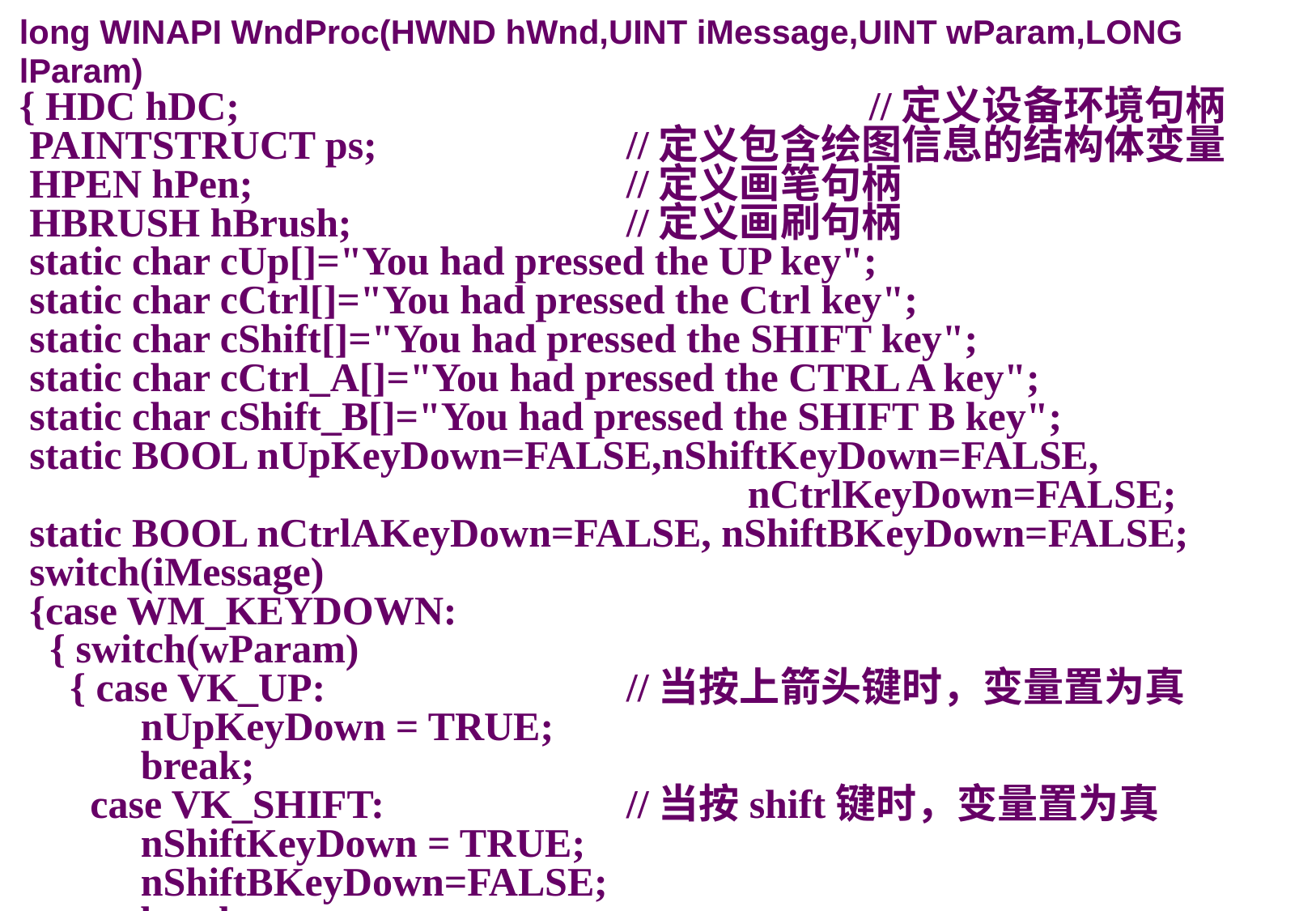

long WINAPI WndProc(HWND hWnd,UINT iMessage,UINT wParam,LONG lParam)
{ HDC hDC;						//定义设备环境句柄
 PAINTSTRUCT ps;			//定义包含绘图信息的结构体变量
 HPEN hPen;				//定义画笔句柄
 HBRUSH hBrush;			//定义画刷句柄
 static char cUp[]="You had pressed the UP key";
 static char cCtrl[]="You had pressed the Ctrl key";
 static char cShift[]="You had pressed the SHIFT key";
 static char cCtrl_A[]="You had pressed the CTRL A key";
 static char cShift_B[]="You had pressed the SHIFT B key";
 static BOOL nUpKeyDown=FALSE,nShiftKeyDown=FALSE,
    						nCtrlKeyDown=FALSE;
 static BOOL nCtrlAKeyDown=FALSE, nShiftBKeyDown=FALSE;
 switch(iMessage)
 {case WM_KEYDOWN:
   { switch(wParam)
     { case VK_UP:			//当按上箭头键时，变量置为真
	nUpKeyDown = TRUE;
	break;
       case VK_SHIFT:		//当按shift键时，变量置为真
	nShiftKeyDown = TRUE;
	nShiftBKeyDown=FALSE;
	break;